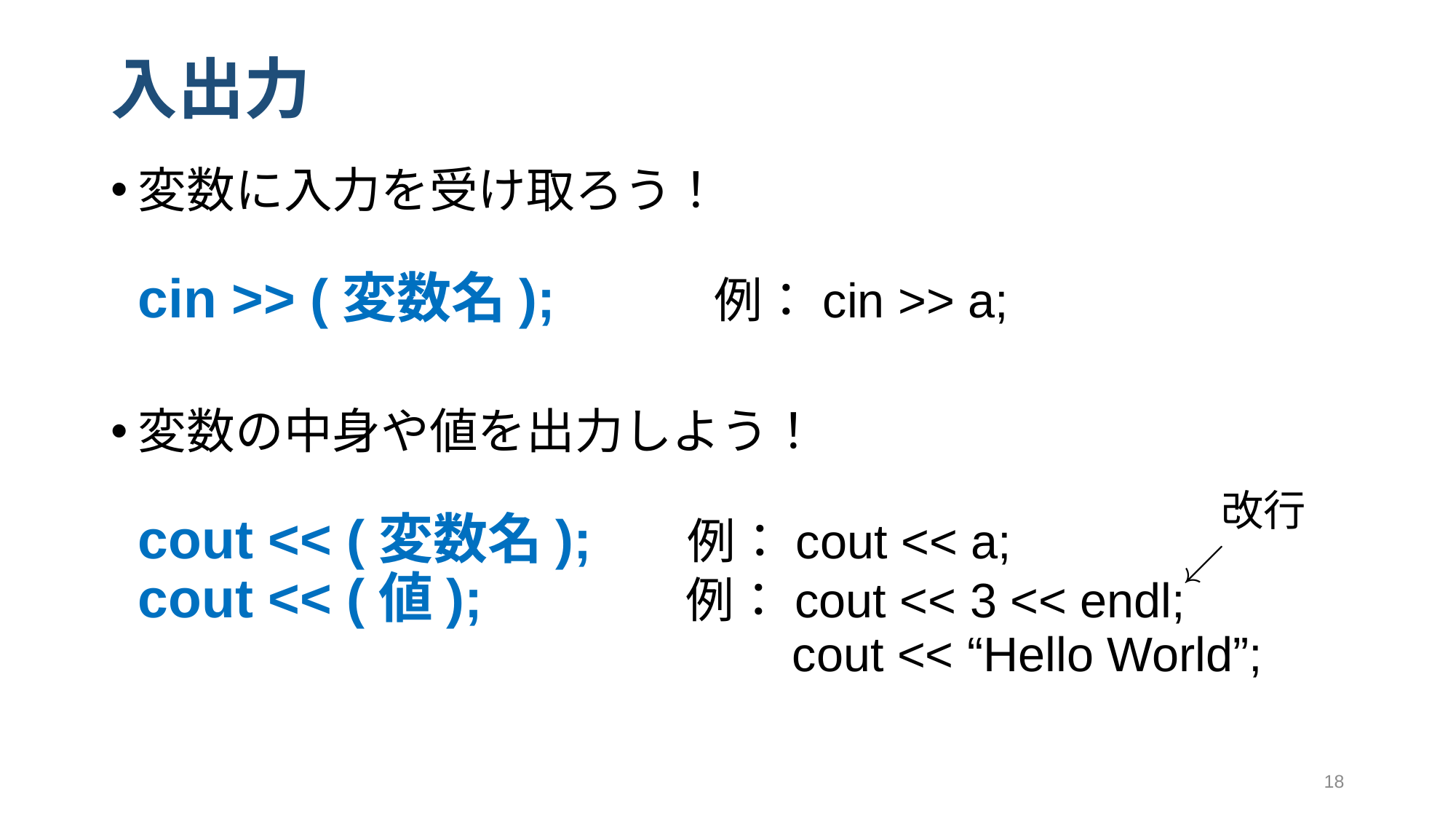

# 入出力
変数に入力を受け取ろう！
cin >> (変数名);　　　例：cin >> a;
変数の中身や値を出力しよう！
cout << (変数名); 　  例：cout << a;
cout << (値); 　　　   例：cout << 3 << endl;
　　　　　　　　　　　　　 cout << “Hello World”;

   改行
↙
18